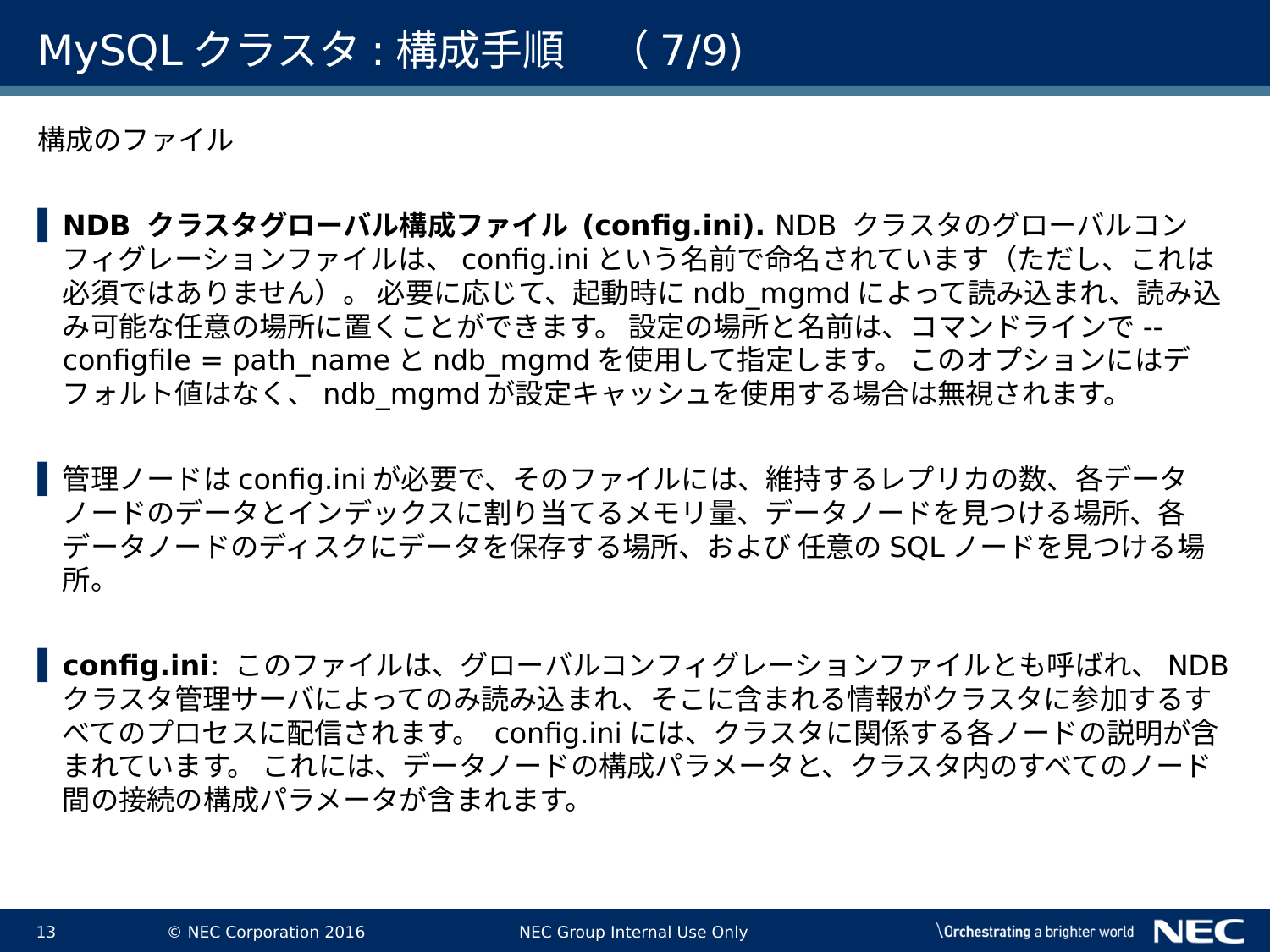

# MySQLクラスタ:構成手順　（7/9)
構成のファイル

NDB クラスタグローバル構成ファイル (config.ini). NDB クラスタのグローバルコンフィグレーションファイルは、config.iniという名前で命名されています（ただし、これは必須ではありません）。 必要に応じて、起動時にndb_mgmdによって読み込まれ、読み込み可能な任意の場所に置くことができます。 設定の場所と名前は、コマンドラインで--configfile = path_nameとndb_mgmdを使用して指定します。 このオプションにはデフォルト値はなく、ndb_mgmdが設定キャッシュを使用する場合は無視されます。

管理ノードはconfig.iniが必要で、そのファイルには、維持するレプリカの数、各データノードのデータとインデックスに割り当てるメモリ量、データノードを見つける場所、各データノードのディスクにデータを保存する場所、および 任意のSQLノードを見つける場所。

config.ini: このファイルは、グローバルコンフィグレーションファイルとも呼ばれ、NDB クラスタ管理サーバによってのみ読み込まれ、そこに含まれる情報がクラスタに参加するすべてのプロセスに配信されます。 config.iniには、クラスタに関係する各ノードの説明が含まれています。 これには、データノードの構成パラメータと、クラスタ内のすべてのノード間の接続の構成パラメータが含まれます。